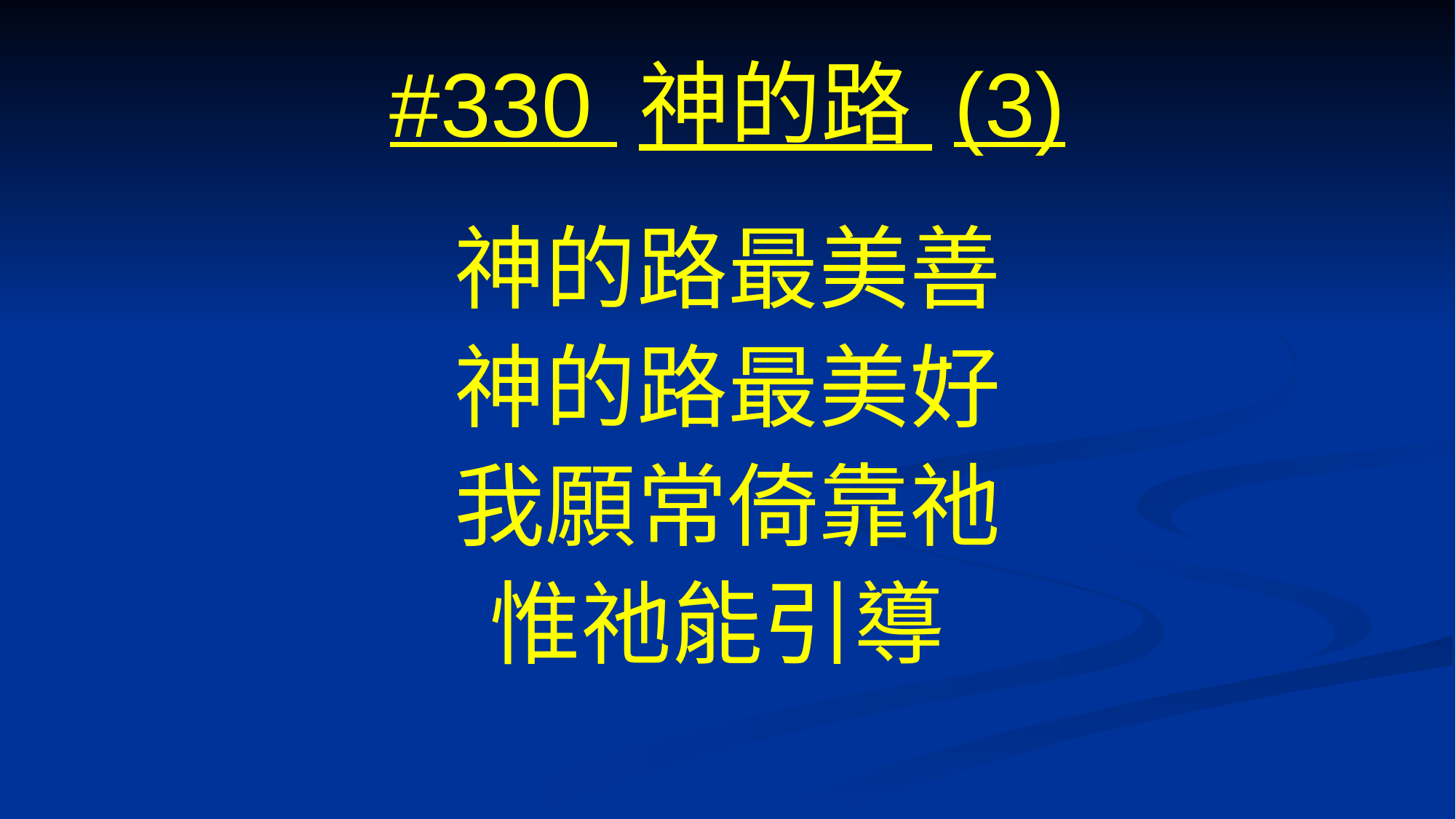

# #330 神的路 (3)
神的路最美善
神的路最美好
我願常倚靠祂
惟祂能引導